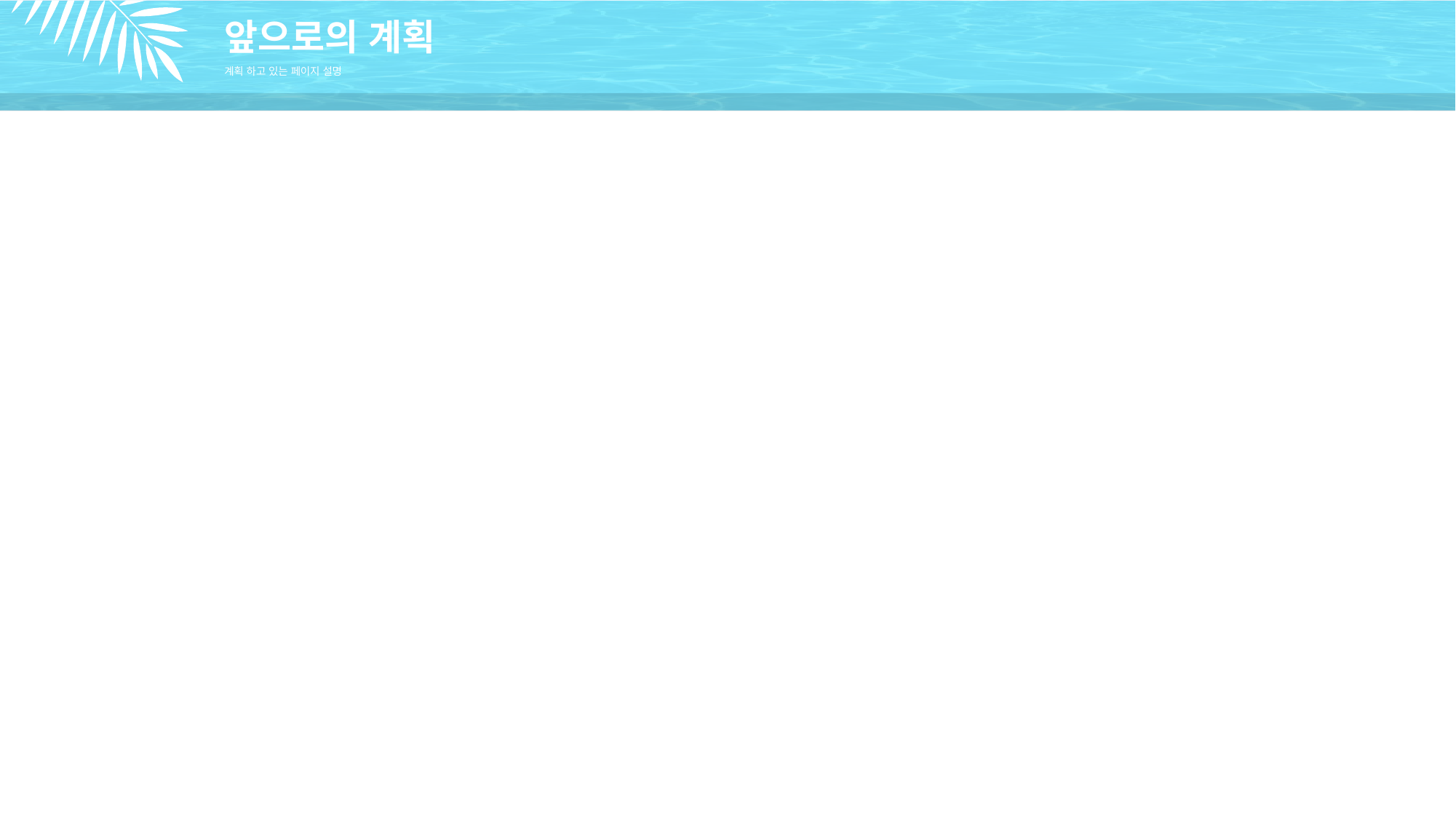

앞으로의 계획
계획 하고 있는 페이지 설명